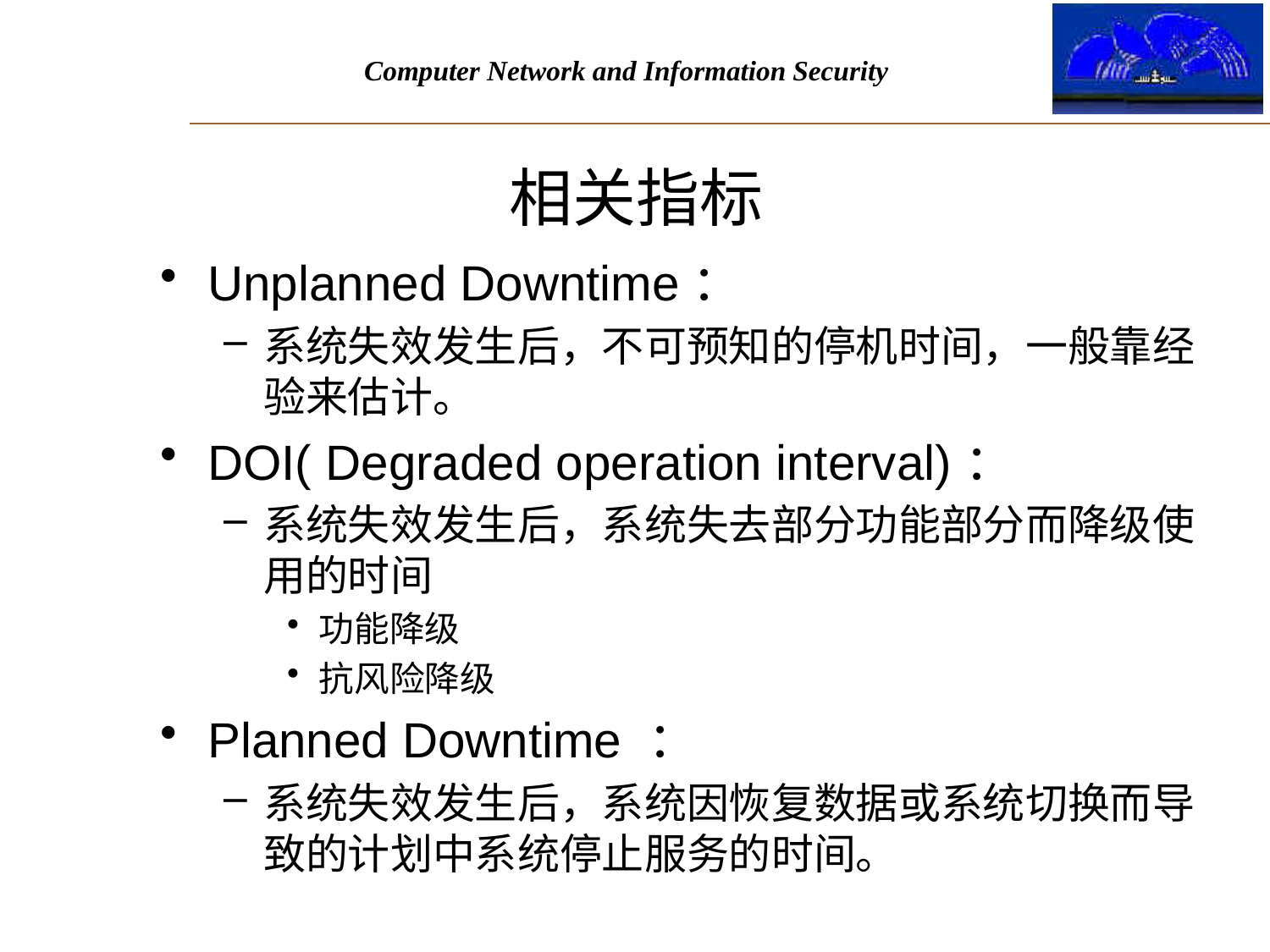

# 相关指标
Unplanned Downtime：
系统失效发生后，不可预知的停机时间，一般靠经验来估计。
DOI( Degraded operation interval)：
系统失效发生后，系统失去部分功能部分而降级使用的时间
功能降级
抗风险降级
Planned Downtime ：
系统失效发生后，系统因恢复数据或系统切换而导致的计划中系统停止服务的时间。